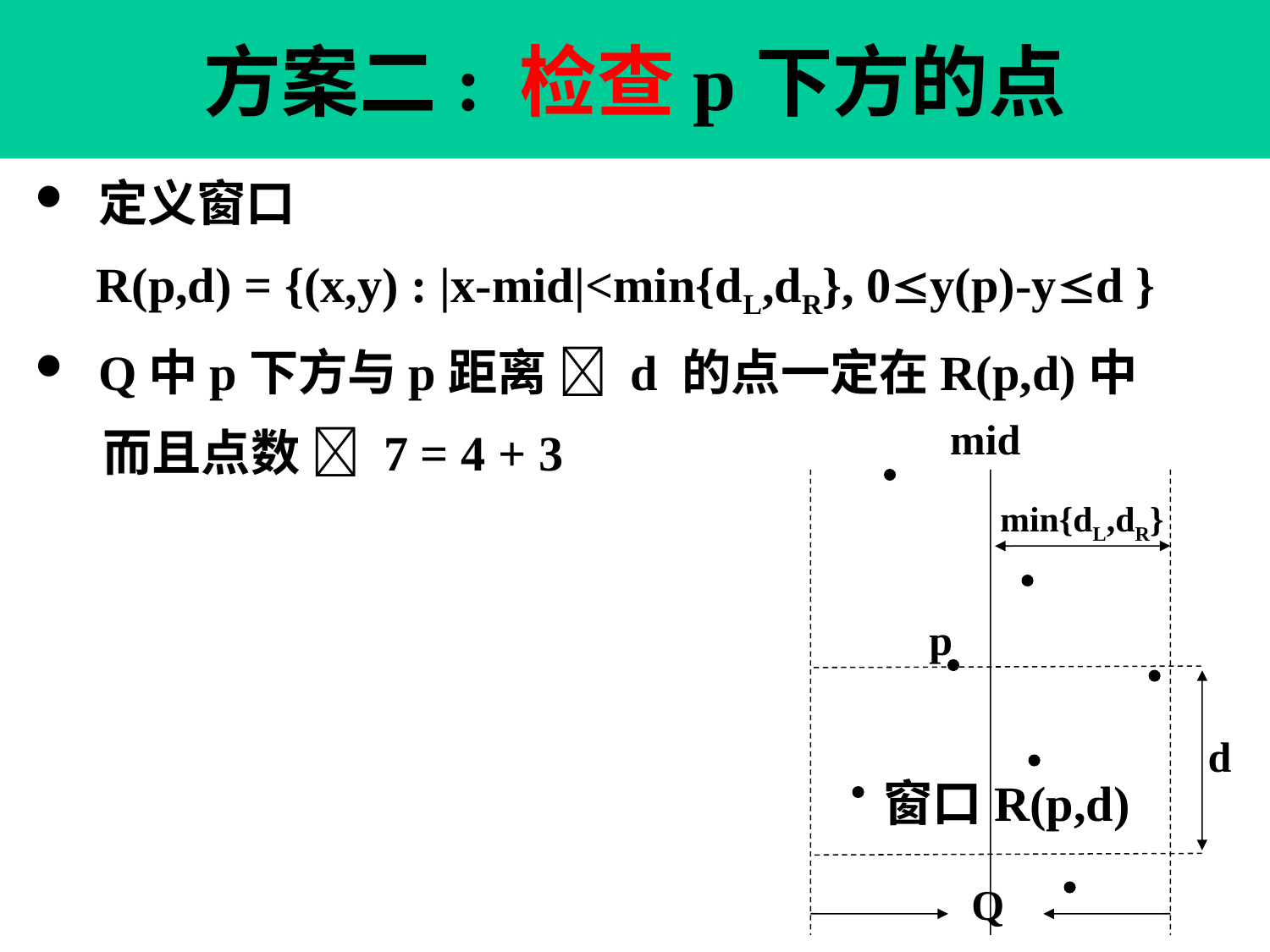

方案二: 检查p下方的点
定义窗口
     R(p,d) = {(x,y) : |x-mid|<min{dL,dR}, 0≤y(p)-y≤d }
Q中p下方与p距离 ≤ d 的点一定在R(p,d)中
     而且点数 ≤ 7 = 4 + 3
mid

min{dL,dR}

p

d

窗口R(p,d)

Q